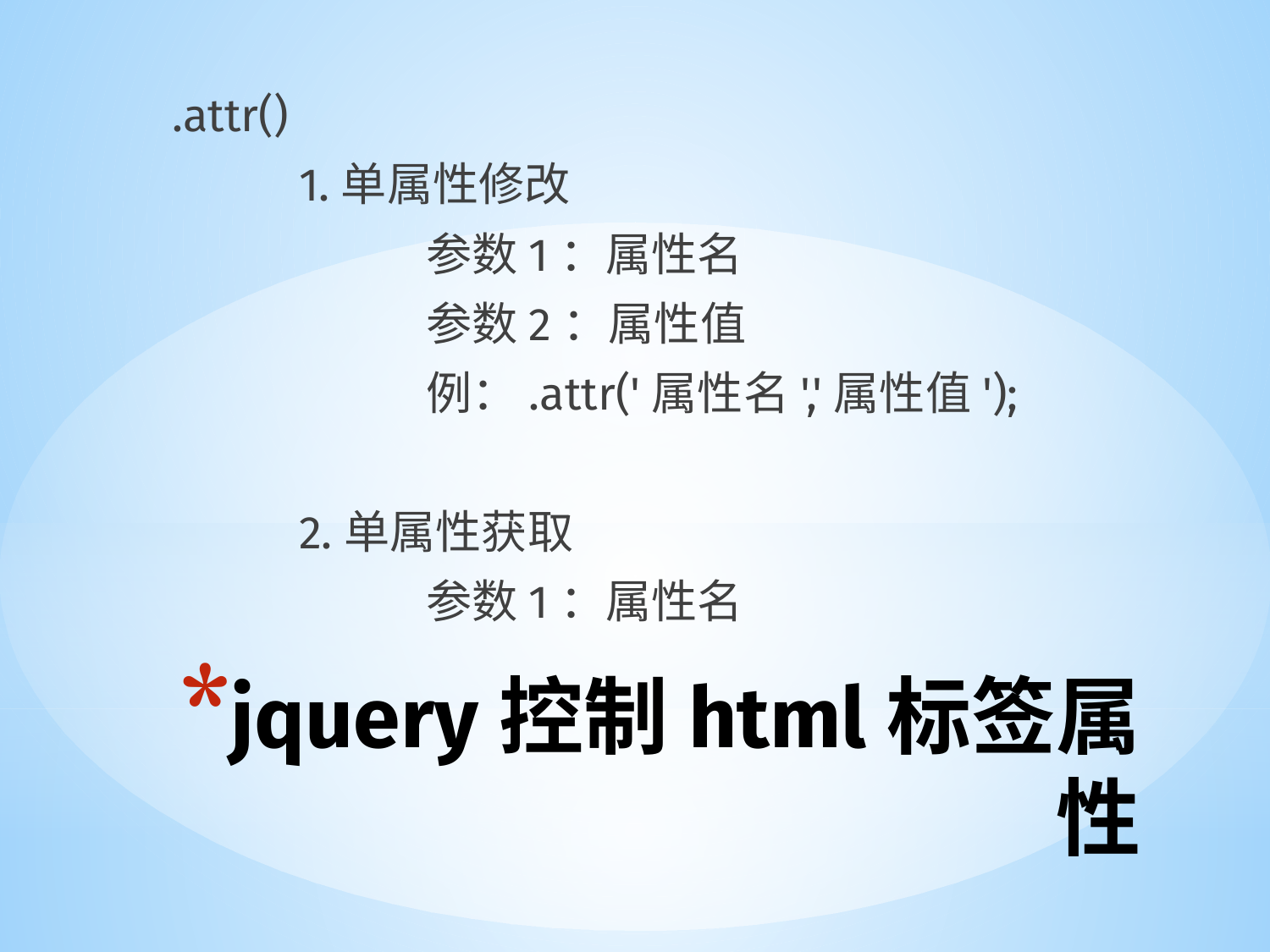

.attr()
	1.单属性修改
		参数1：属性名
		参数2：属性值
		例：.attr('属性名','属性值');

	2.单属性获取
		参数1：属性名
# jquery控制html标签属性